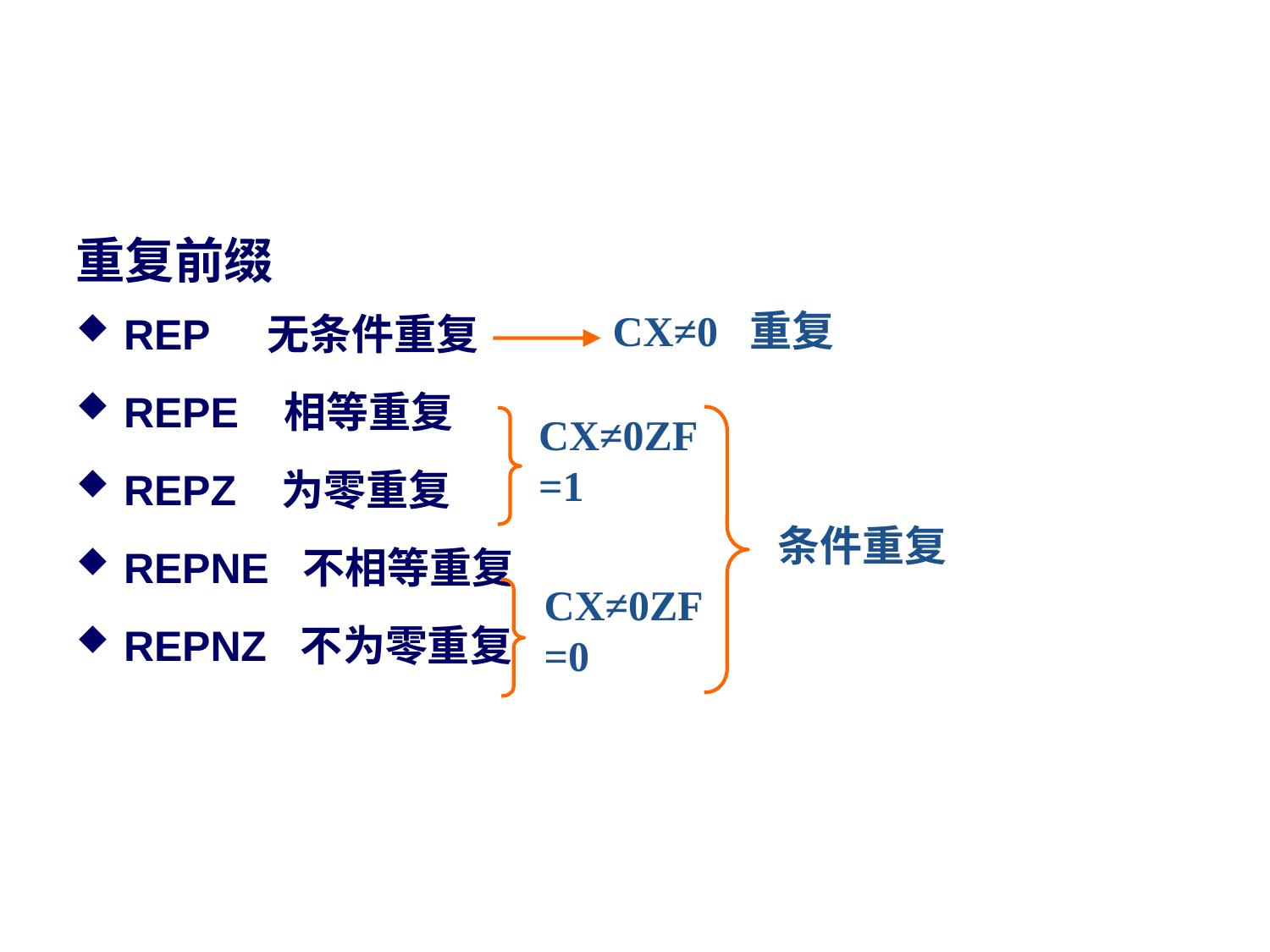

#
重复前缀
REP    无条件重复
REPE   相等重复
REPZ   为零重复
REPNE  不相等重复
REPNZ  不为零重复
CX≠0  重复

CX≠0ZF=1

条件重复
CX≠0ZF=0